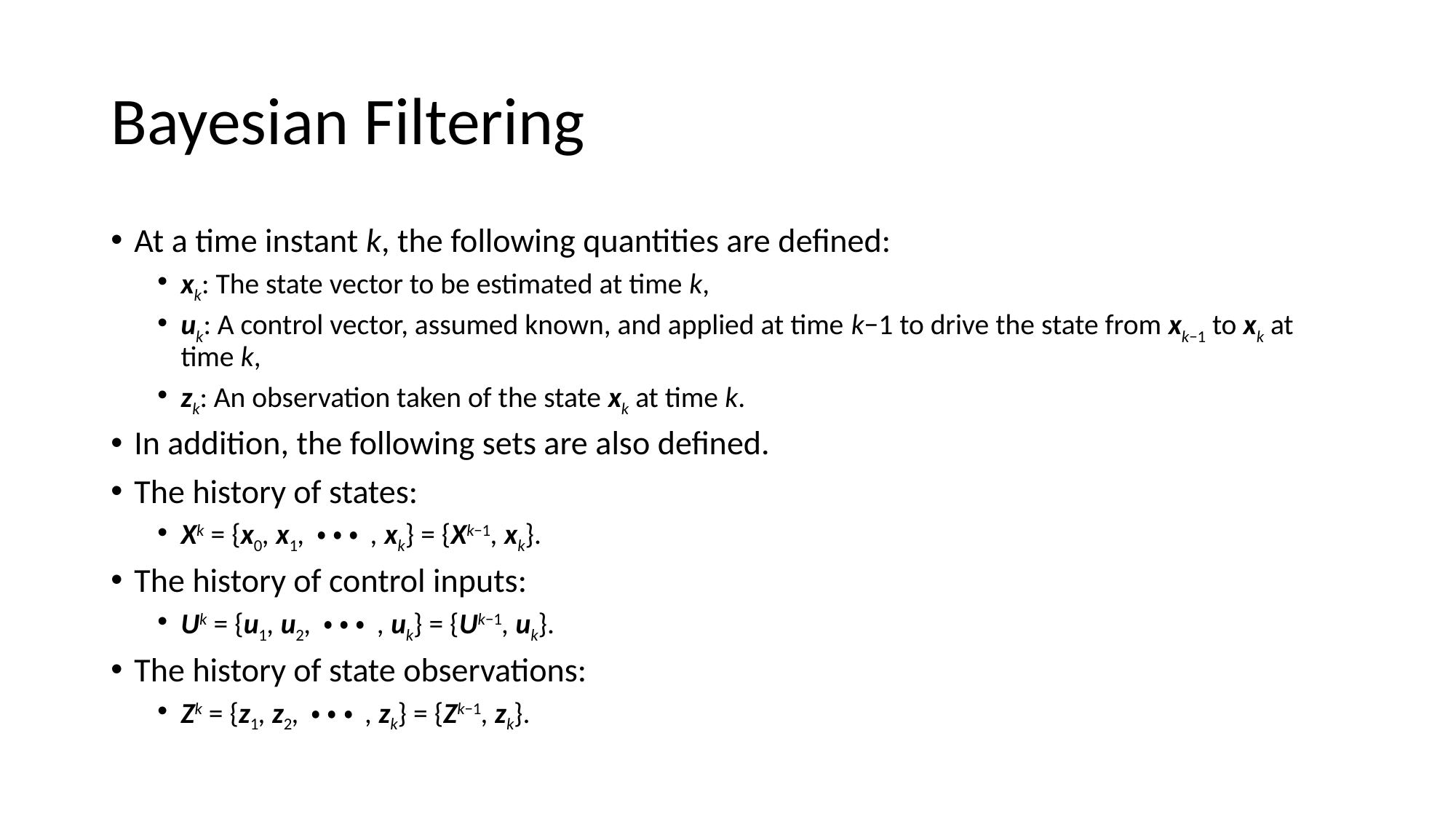

# Bayesian Filtering
At a time instant k, the following quantities are defined:
xk: The state vector to be estimated at time k,
uk: A control vector, assumed known, and applied at time k−1 to drive the state from xk−1 to xk at time k,
zk: An observation taken of the state xk at time k.
In addition, the following sets are also defined.
The history of states:
Xk = {x0, x1, ・ ・ ・ , xk} = {Xk−1, xk}.
The history of control inputs:
Uk = {u1, u2, ・ ・ ・ , uk} = {Uk−1, uk}.
The history of state observations:
Zk = {z1, z2, ・ ・ ・ , zk} = {Zk−1, zk}.